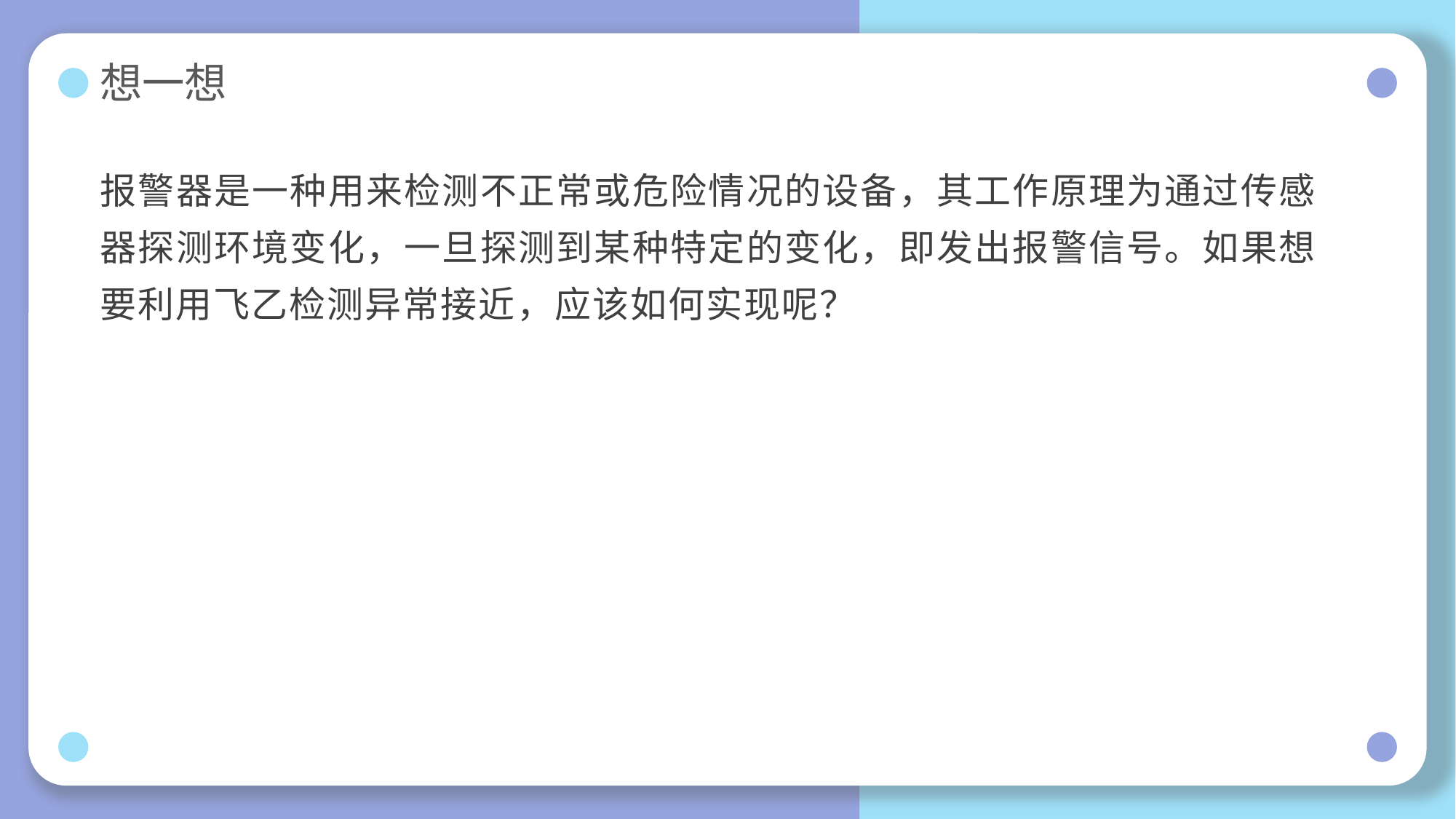

# 想一想
报警器是一种用来检测不正常或危险情况的设备，其工作原理为通过传感器探测环境变化，一旦探测到某种特定的变化，即发出报警信号。如果想要利用飞乙检测异常接近，应该如何实现呢？